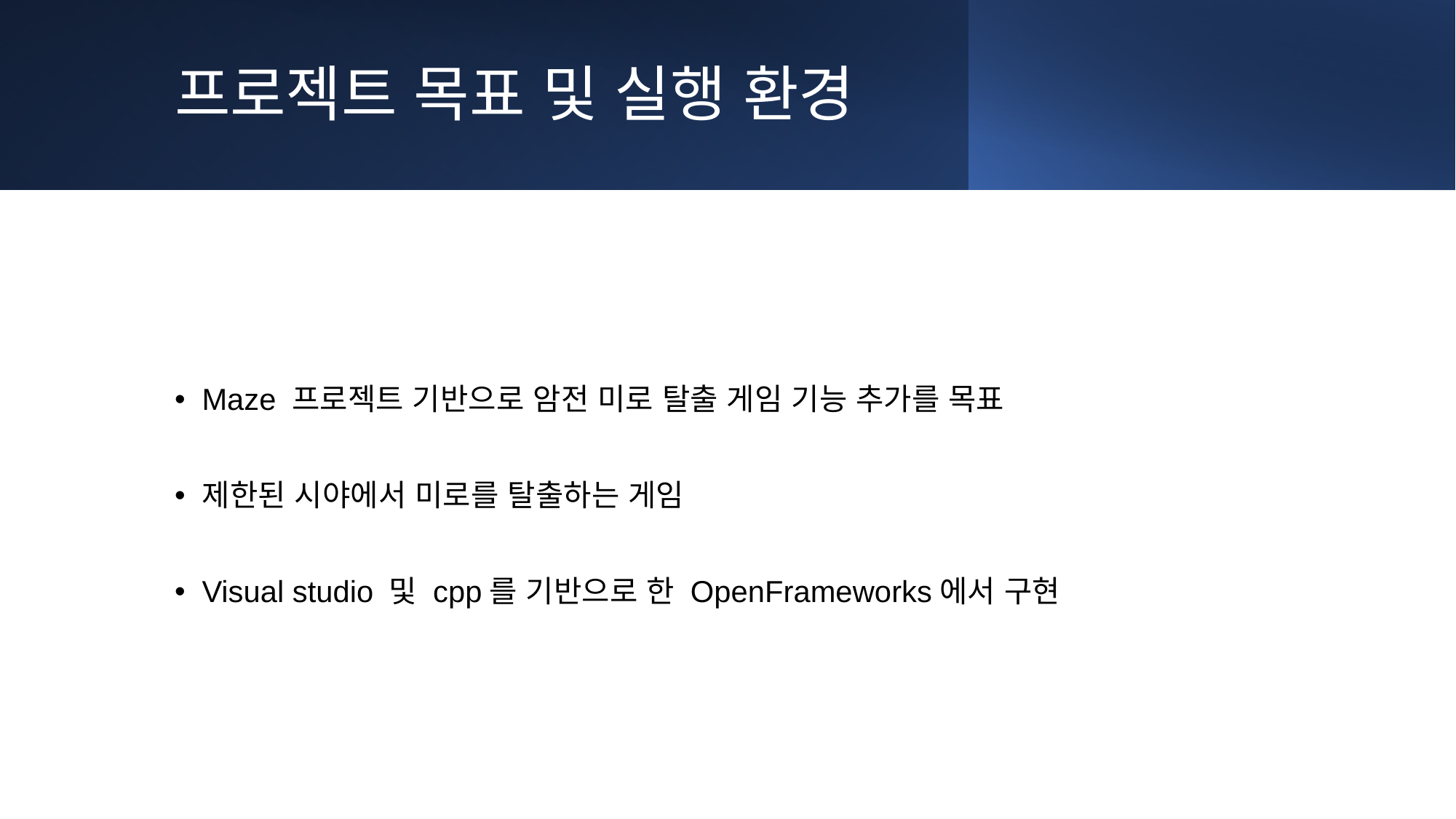

# 프로젝트 목표 및 실행 환경
Maze 프로젝트 기반으로 암전 미로 탈출 게임 기능 추가를 목표

제한된 시야에서 미로를 탈출하는 게임

Visual studio 및 cpp를 기반으로 한 OpenFrameworks에서 구현